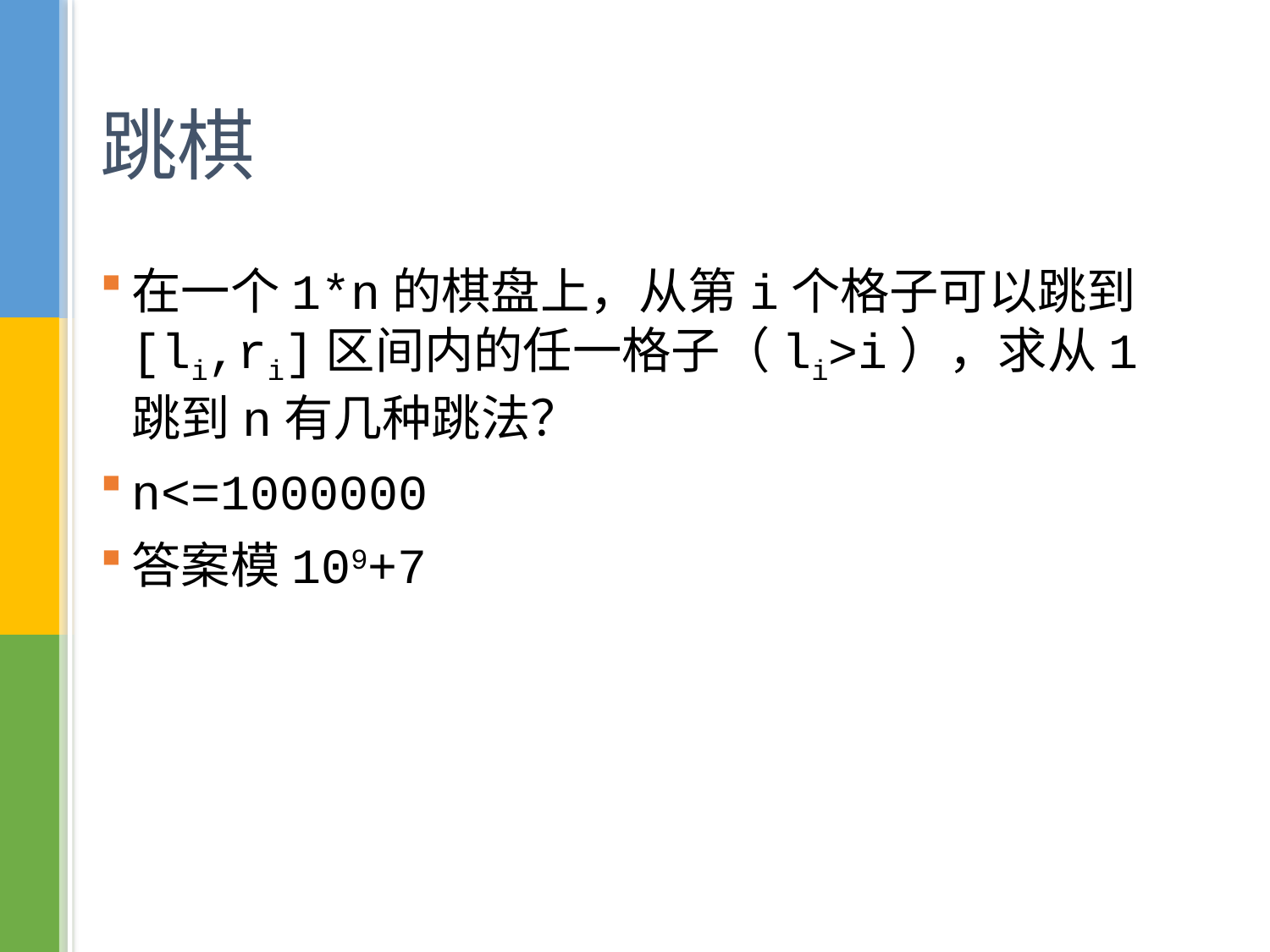

# 跳棋
在一个1*n的棋盘上，从第i个格子可以跳到[li,ri]区间内的任一格子（li>i），求从1跳到n有几种跳法？
n<=1000000
答案模109+7